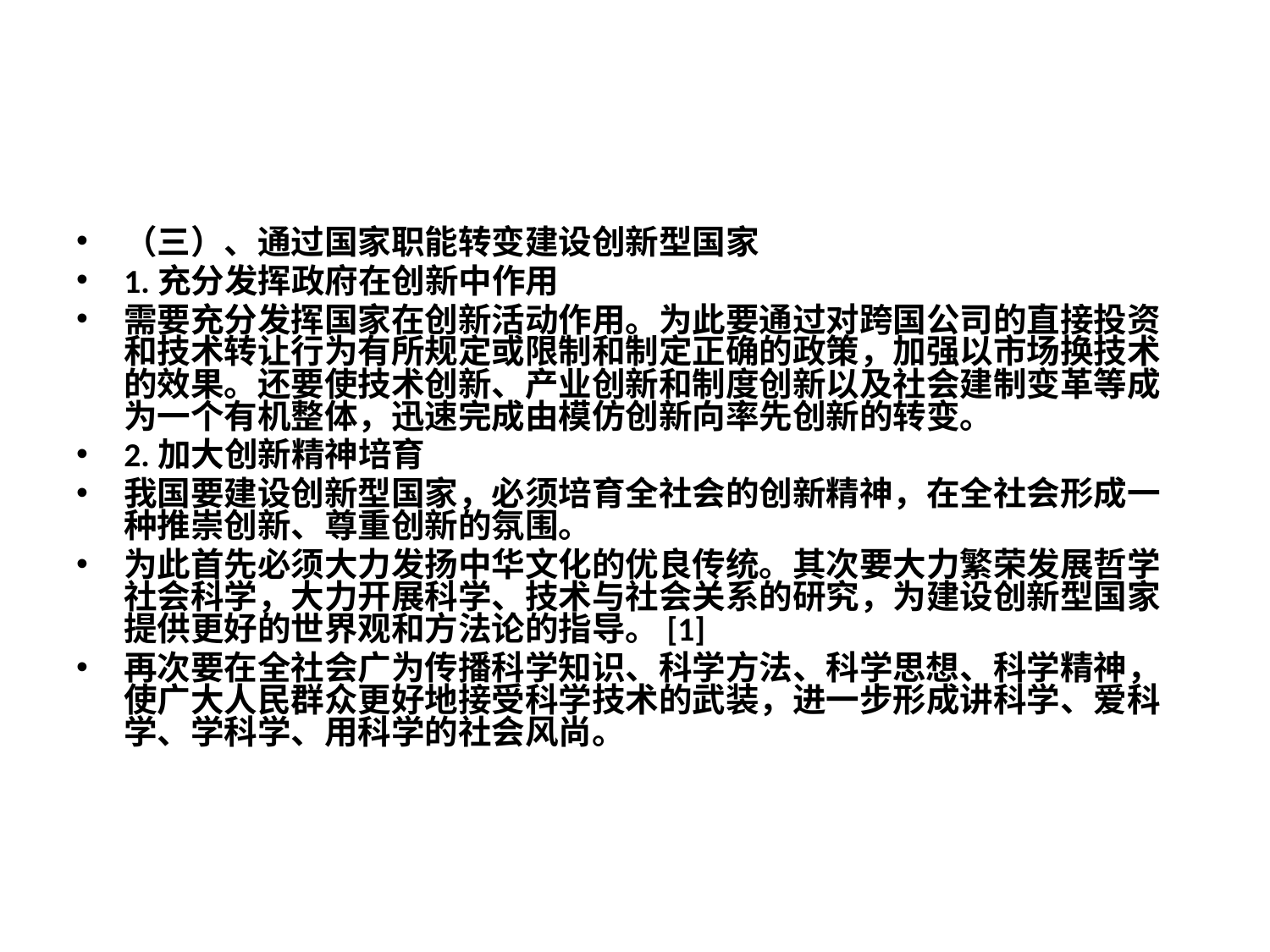

#
（三）、通过国家职能转变建设创新型国家
1.充分发挥政府在创新中作用
需要充分发挥国家在创新活动作用。为此要通过对跨国公司的直接投资和技术转让行为有所规定或限制和制定正确的政策，加强以市场换技术的效果。还要使技术创新、产业创新和制度创新以及社会建制变革等成为一个有机整体，迅速完成由模仿创新向率先创新的转变。
2.加大创新精神培育
我国要建设创新型国家，必须培育全社会的创新精神，在全社会形成一种推崇创新、尊重创新的氛围。
为此首先必须大力发扬中华文化的优良传统。其次要大力繁荣发展哲学社会科学，大力开展科学、技术与社会关系的研究，为建设创新型国家提供更好的世界观和方法论的指导。[1]
再次要在全社会广为传播科学知识、科学方法、科学思想、科学精神，使广大人民群众更好地接受科学技术的武装，进一步形成讲科学、爱科学、学科学、用科学的社会风尚。